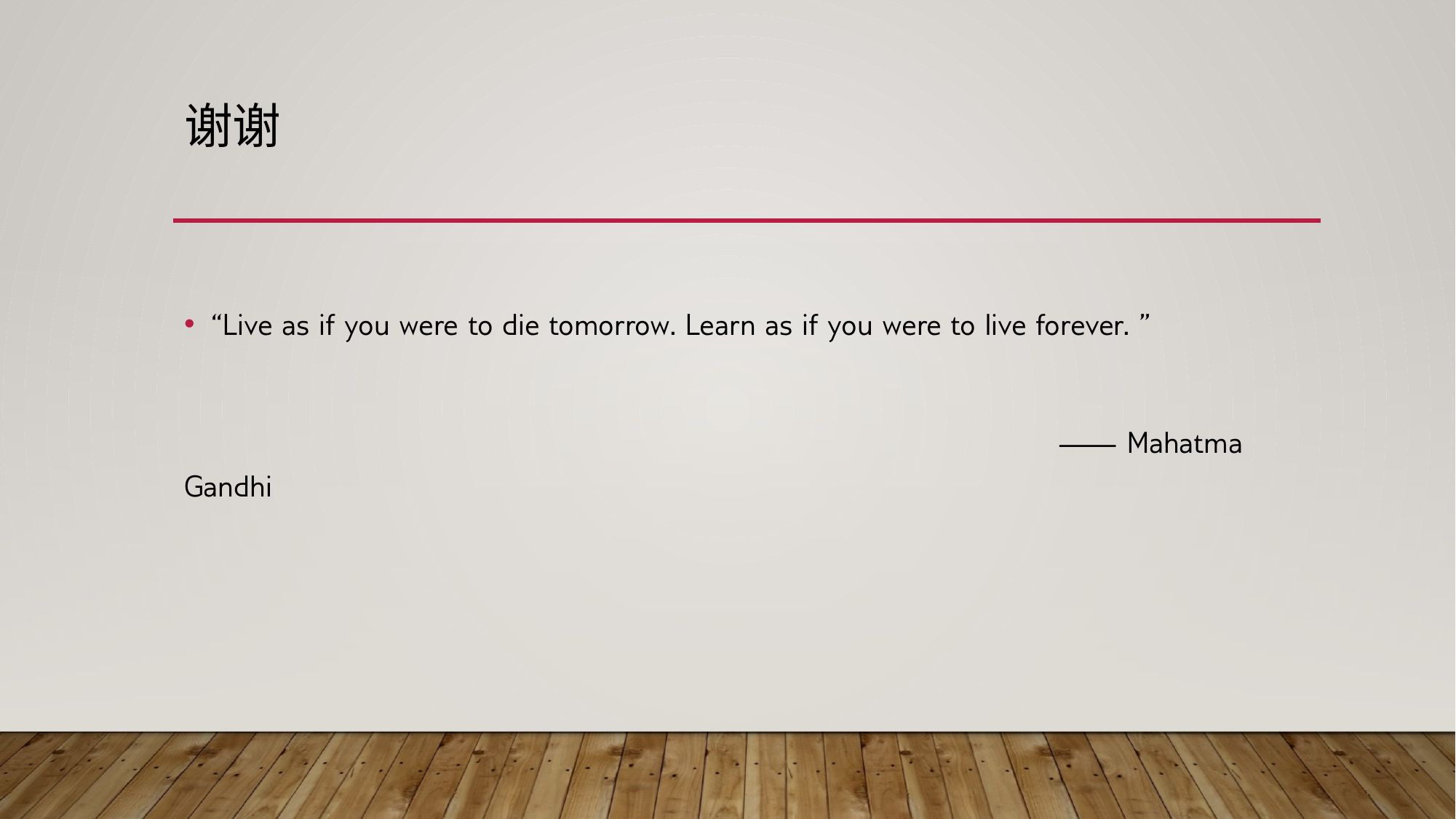

# 谢谢

“Live as if you were to die tomorrow. Learn as if you were to live forever. ”

								― Mahatma Gandhi